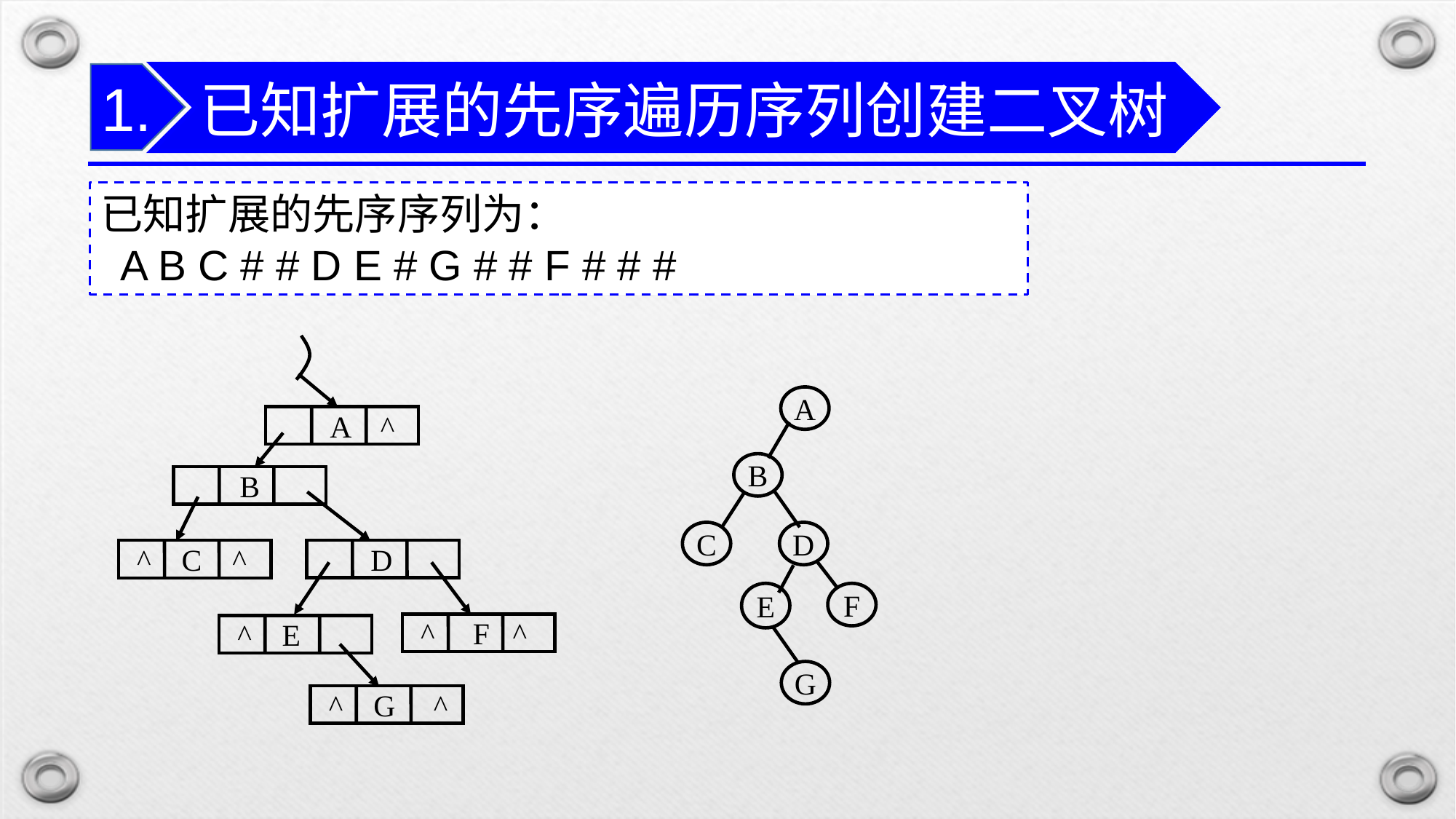

已知扩展的先序遍历序列创建二叉树

1.
已知扩展的先序序列为：
 A B C # # D E # G # # F # # #

       A    ^

B

       D

 ^    C    ^

 ^     F   ^

 ^    E

 ^    G     ^

A

B

C
D

E
F

G